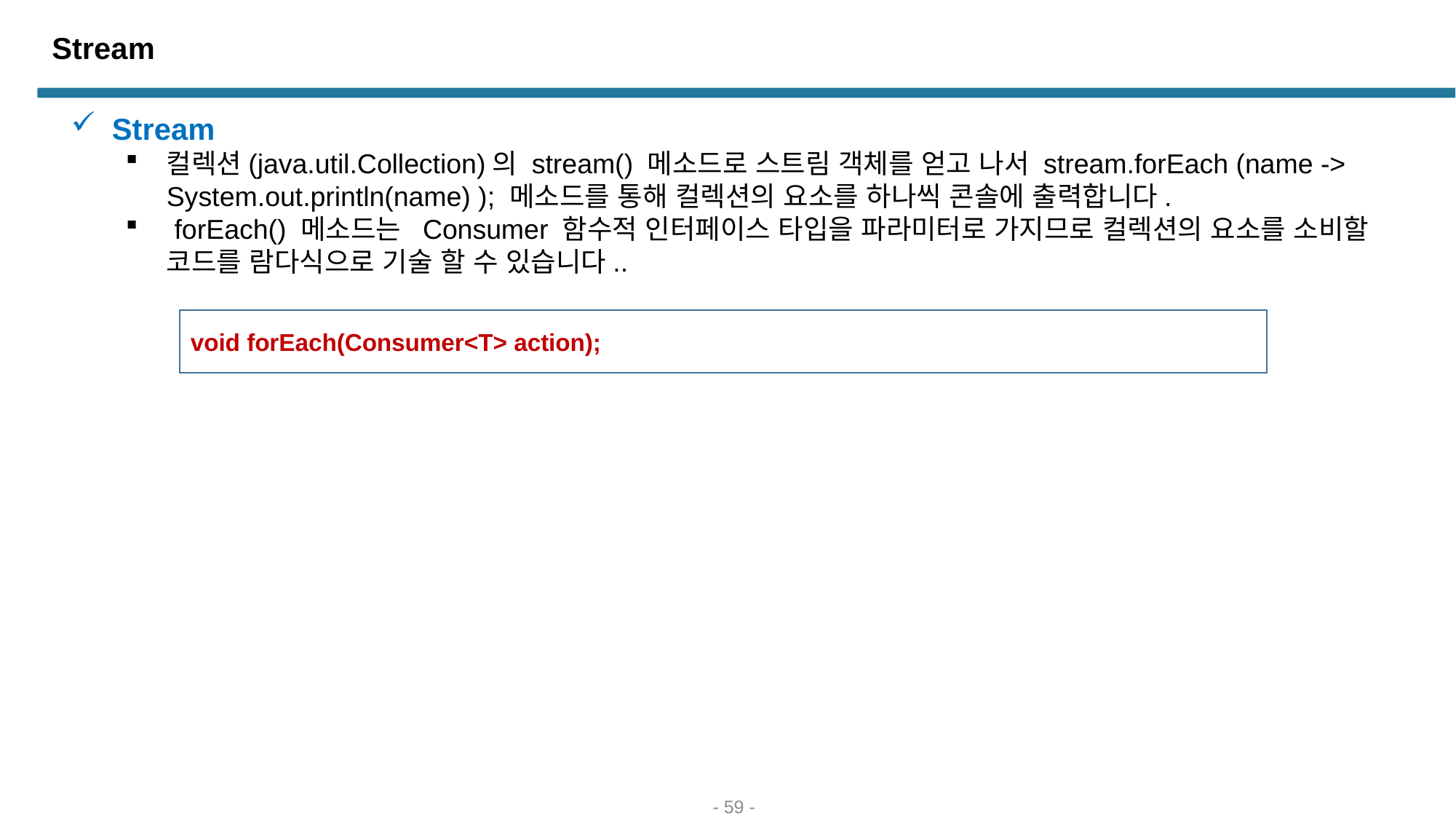

# Stream
Stream
컬렉션(java.util.Collection)의 stream() 메소드로 스트림 객체를 얻고 나서 stream.forEach (name -> System.out.println(name) ); 메소드를 통해 컬렉션의 요소를 하나씩 콘솔에 출력합니다.
 forEach() 메소드는  Consumer 함수적 인터페이스 타입을 파라미터로 가지므로 컬렉션의 요소를 소비할 코드를 람다식으로 기술 할 수 있습니다..
void forEach(Consumer<T> action);
- 59 -